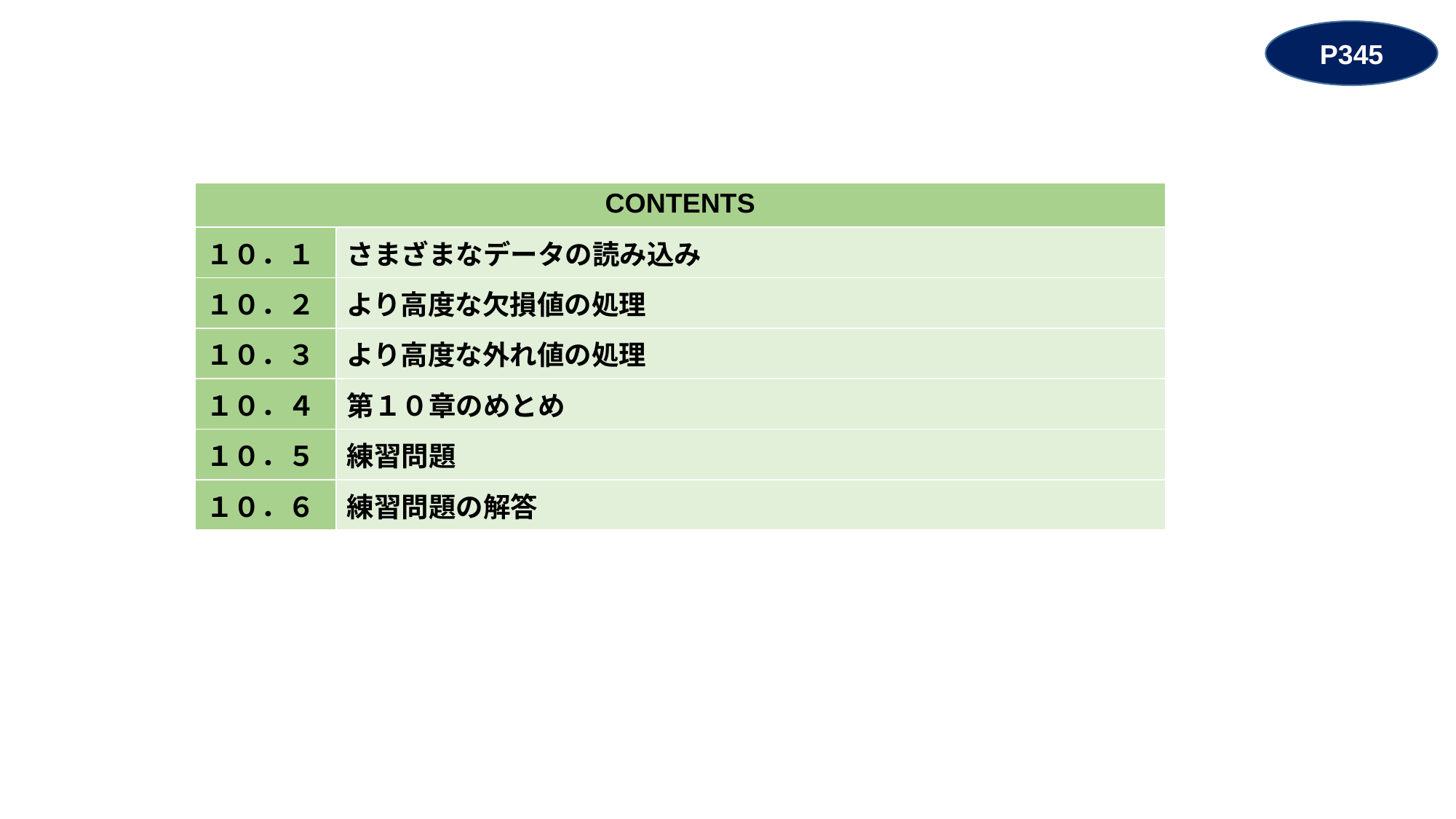

P345
| CONTENTS |  |
| --- | --- |
| １０．１ | さまざまなデータの読み込み |
| １０．２ | より高度な欠損値の処理 |
| １０．３ | より高度な外れ値の処理 |
| １０．４ | 第１０章のめとめ |
| １０．５ | 練習問題 |
| １０．６ | 練習問題の解答 |